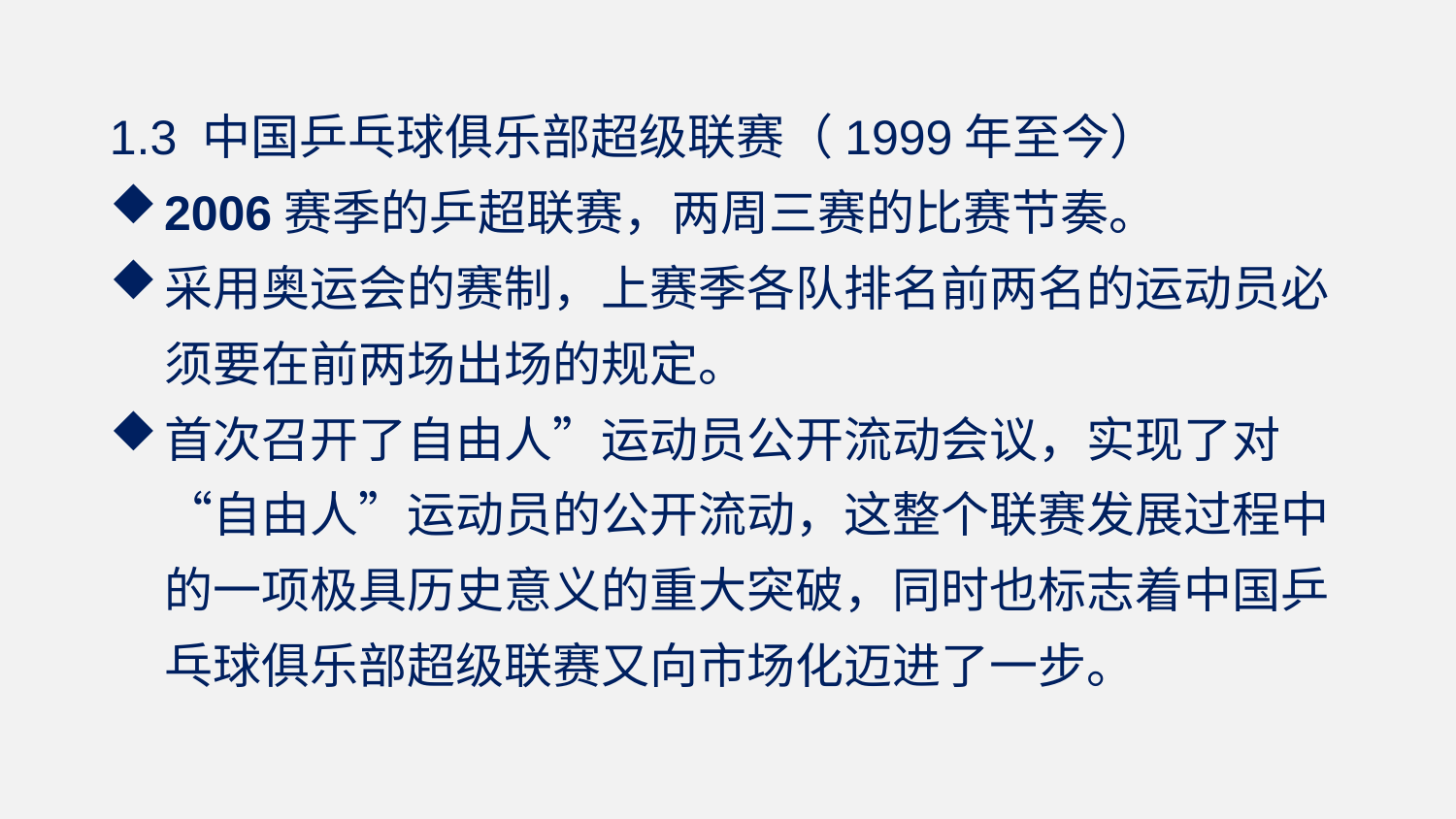

1.3 中国乒乓球俱乐部超级联赛（1999年至今）
2006赛季的乒超联赛，两周三赛的比赛节奏。
采用奥运会的赛制，上赛季各队排名前两名的运动员必须要在前两场出场的规定。
首次召开了自由人”运动员公开流动会议，实现了对“自由人”运动员的公开流动，这整个联赛发展过程中的一项极具历史意义的重大突破，同时也标志着中国乒乓球俱乐部超级联赛又向市场化迈进了一步。